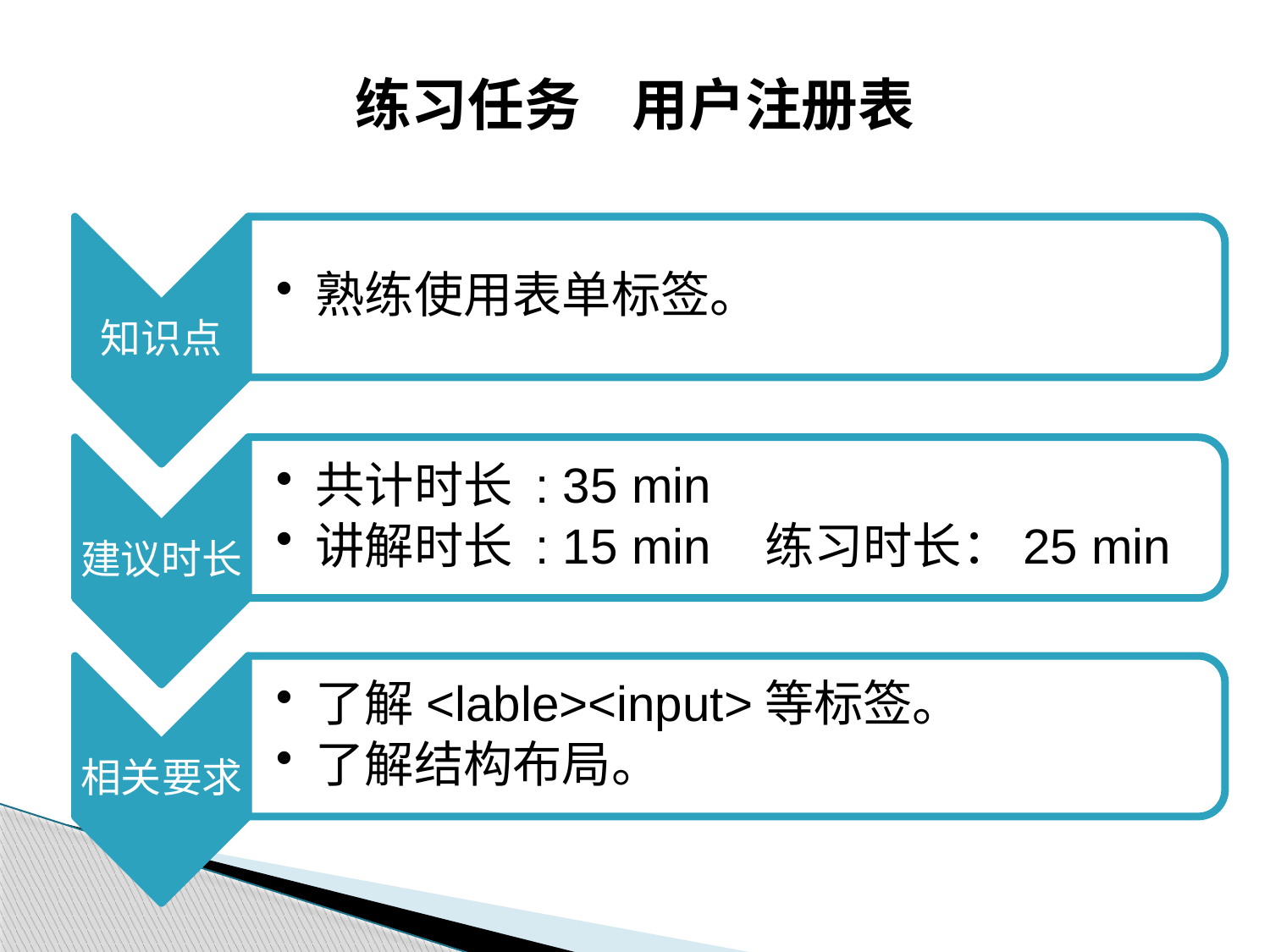

# 练习任务    用户注册表
知识点
熟练使用表单标签。
建议时长
共计时长 : 35 min
讲解时长 : 15 min   练习时长：25 min
相关要求
了解<lable><input>等标签。
了解结构布局。